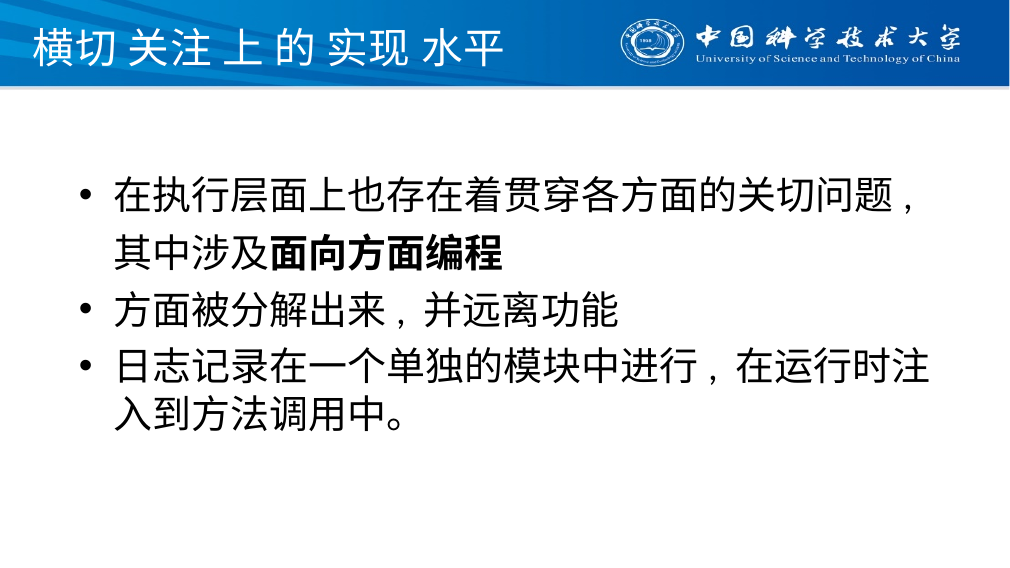

# 横切 关注 上 的 实现 水平
在执行层面上也存在着贯穿各方面的关切问题, 其中涉及面向方面编程
方面被分解出来, 并远离功能
日志记录在一个单独的模块中进行, 在运行时注入到方法调用中。